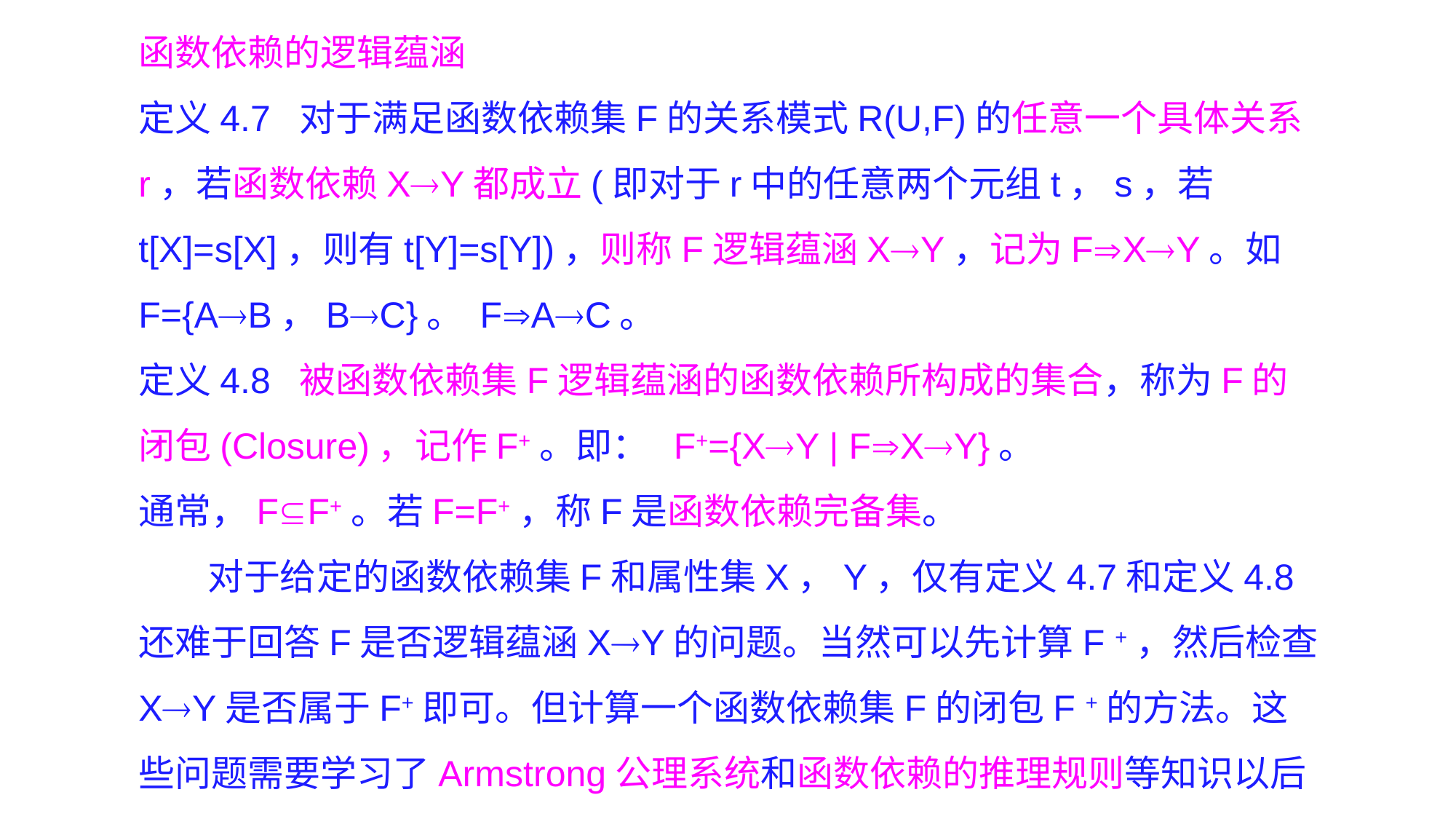

函数依赖的逻辑蕴涵
定义4.7  对于满足函数依赖集F的关系模式R(U,F)的任意一个具体关系r，若函数依赖X→Y都成立(即对于r中的任意两个元组t，s，若t[X]=s[X]，则有t[Y]=s[Y])，则称F逻辑蕴涵X→Y，记为F⇒X→Y。如F={A→B，B→C}。 F⇒A→C。
定义4.8  被函数依赖集F逻辑蕴涵的函数依赖所构成的集合，称为F的闭包(Closure)，记作F+。即：  F+={X→Y | F⇒X→Y}。
通常，F⊆F+。若F=F+，称F是函数依赖完备集。
对于给定的函数依赖集F和属性集X，Y，仅有定义4.7和定义4.8还难于回答F是否逻辑蕴涵X→Y的问题。当然可以先计算F +，然后检查X→Y是否属于F+即可。但计算一个函数依赖集F的闭包F +的方法。这些问题需要学习了Armstrong公理系统和函数依赖的推理规则等知识以后才能够解决。